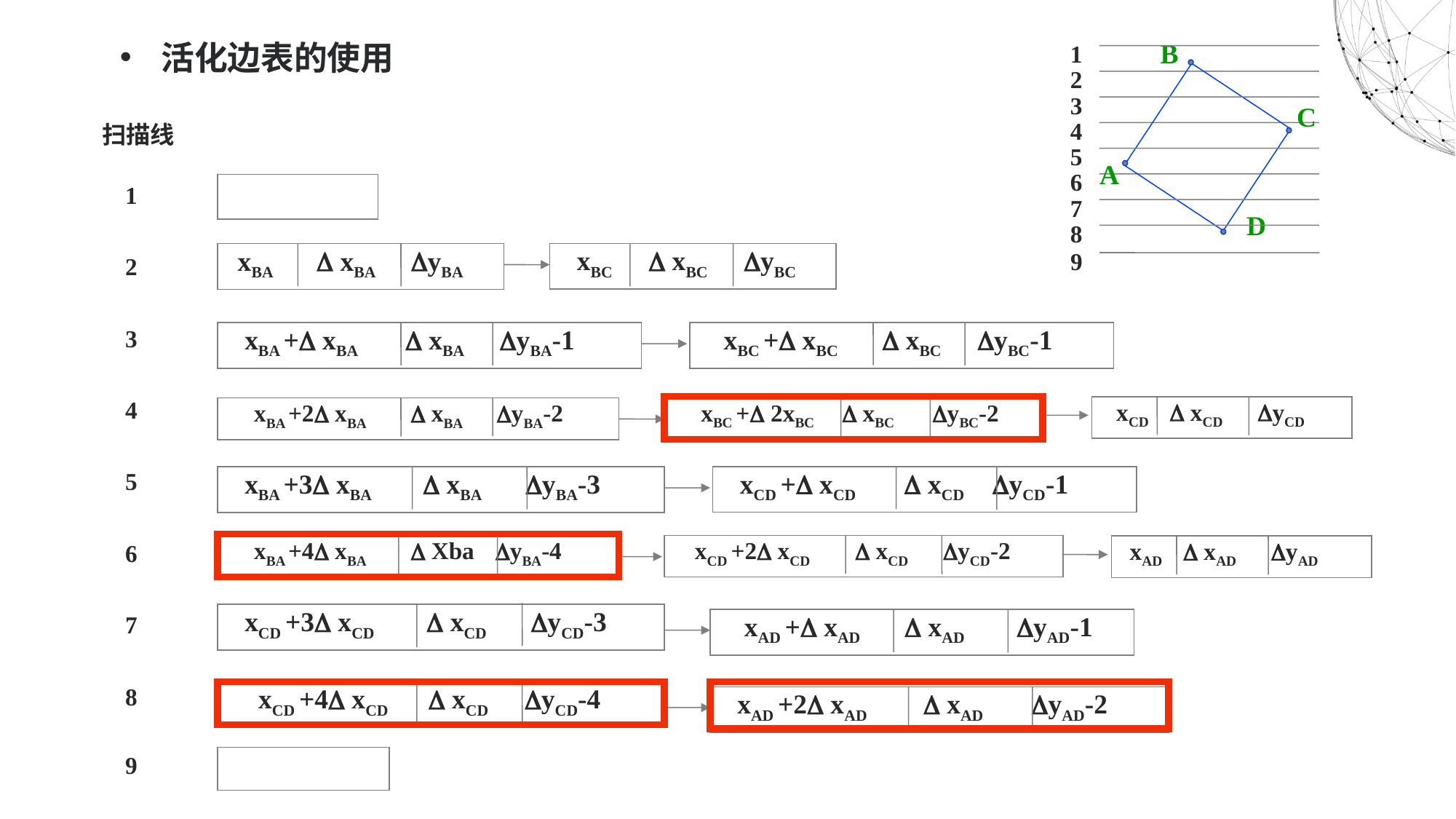

活化边表的使用
B

C
A

D
1

2

3

4

5

6

7

8

9

扫描线
1

   xBC         Δ xBC         ΔyBC
  xBA           Δ xBA         ΔyBA
2

3

    xBC +Δ xBC           Δ xBC         ΔyBC-1

   xBA +Δ xBA            Δ xBA         ΔyBA-1

4

   xCD      Δ xCD          ΔyCD

     xBA +2Δ xBA             Δ xBA          ΔyBA-2
     xBC +Δ 2xBC        Δ xBC           ΔyBC-2

5

   xCD +Δ xCD            Δ xCD       ΔyCD-1

   xBA +3Δ xBA             Δ xBA           ΔyBA-3

6

    xCD +2Δ xCD             Δ xCD          ΔyCD-2

     xBA +4Δ xBA             Δ Xba      ΔyBA-4

  xAD      Δ xAD          ΔyAD

7
   xCD +3Δ xCD             Δ xCD           ΔyCD-3

    xAD +Δ xAD           Δ xAD             ΔyAD-1

8

     xCD +4Δ xCD          Δ xCD         ΔyCD-4

   xAD +2Δ xAD              Δ xAD            ΔyAD-2

9